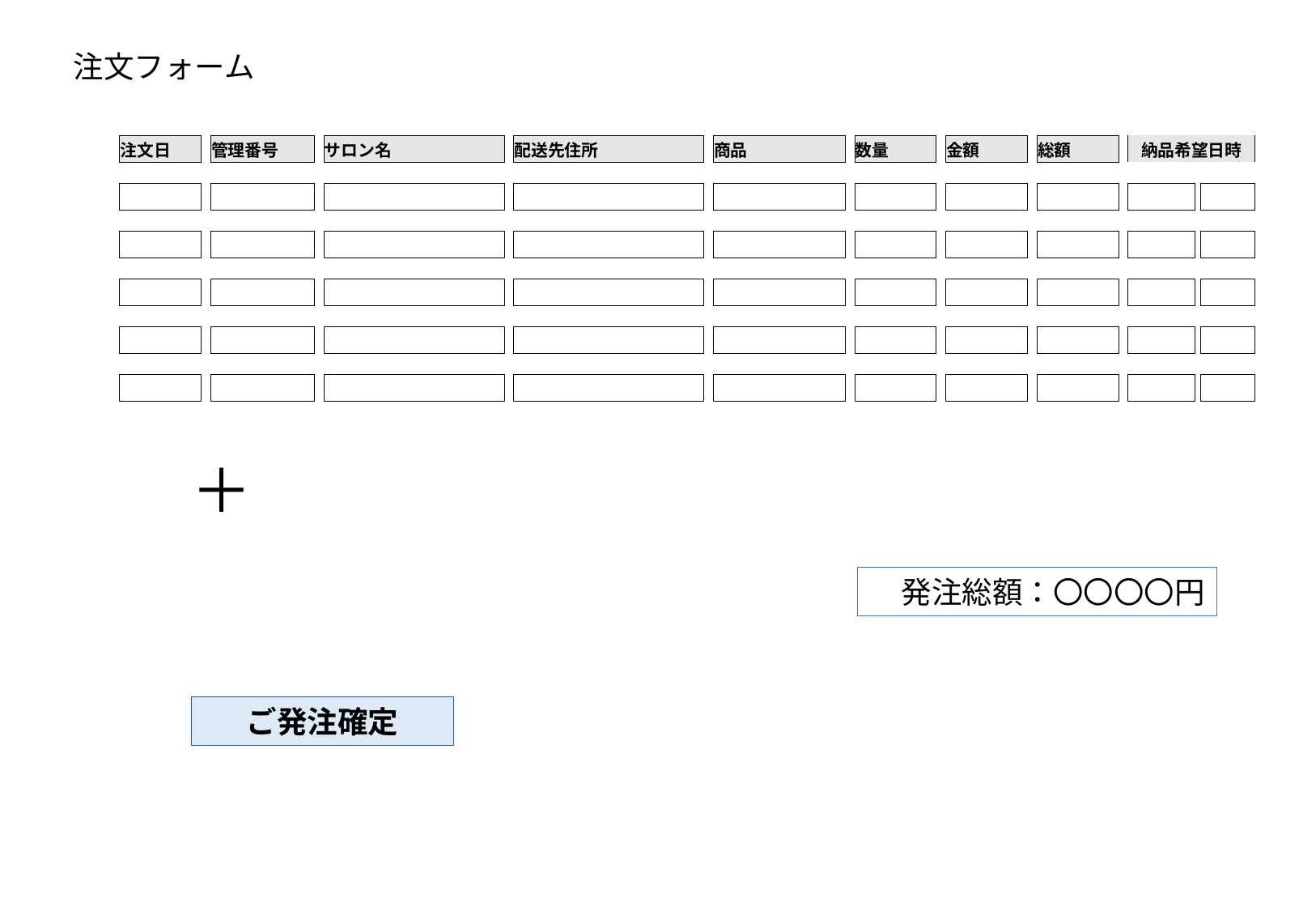

注文フォーム
| 注文日 |  | 管理番号 |  | サロン名 |  | 配送先住所 |  | 商品 |  | 数量 |  | 金額 |  | 総額 |  | 納品希望日時 |  |  |
| --- | --- | --- | --- | --- | --- | --- | --- | --- | --- | --- | --- | --- | --- | --- | --- | --- | --- | --- |
|  |  |  |  |  |  |  |  |  |  |  |  |  |  |  |  |  |  |  |
|  |  |  |  |  |  |  |  |  |  |  |  |  |  |  |  |  |  |  |
|  |  |  |  |  |  |  |  |  |  |  |  |  |  |  |  |  |  |  |
|  |  |  |  |  |  |  |  |  |  |  |  |  |  |  |  |  |  |  |
|  |  |  |  |  |  |  |  |  |  |  |  |  |  |  |  |  |  |  |
|  |  |  |  |  |  |  |  |  |  |  |  |  |  |  |  |  |  |  |
|  |  |  |  |  |  |  |  |  |  |  |  |  |  |  |  |  |  |  |
|  |  |  |  |  |  |  |  |  |  |  |  |  |  |  |  |  |  |  |
|  |  |  |  |  |  |  |  |  |  |  |  |  |  |  |  |  |  |  |
|  |  |  |  |  |  |  |  |  |  |  |  |  |  |  |  |  |  |  |
＋
発注総額：〇〇〇〇円
ご発注確定